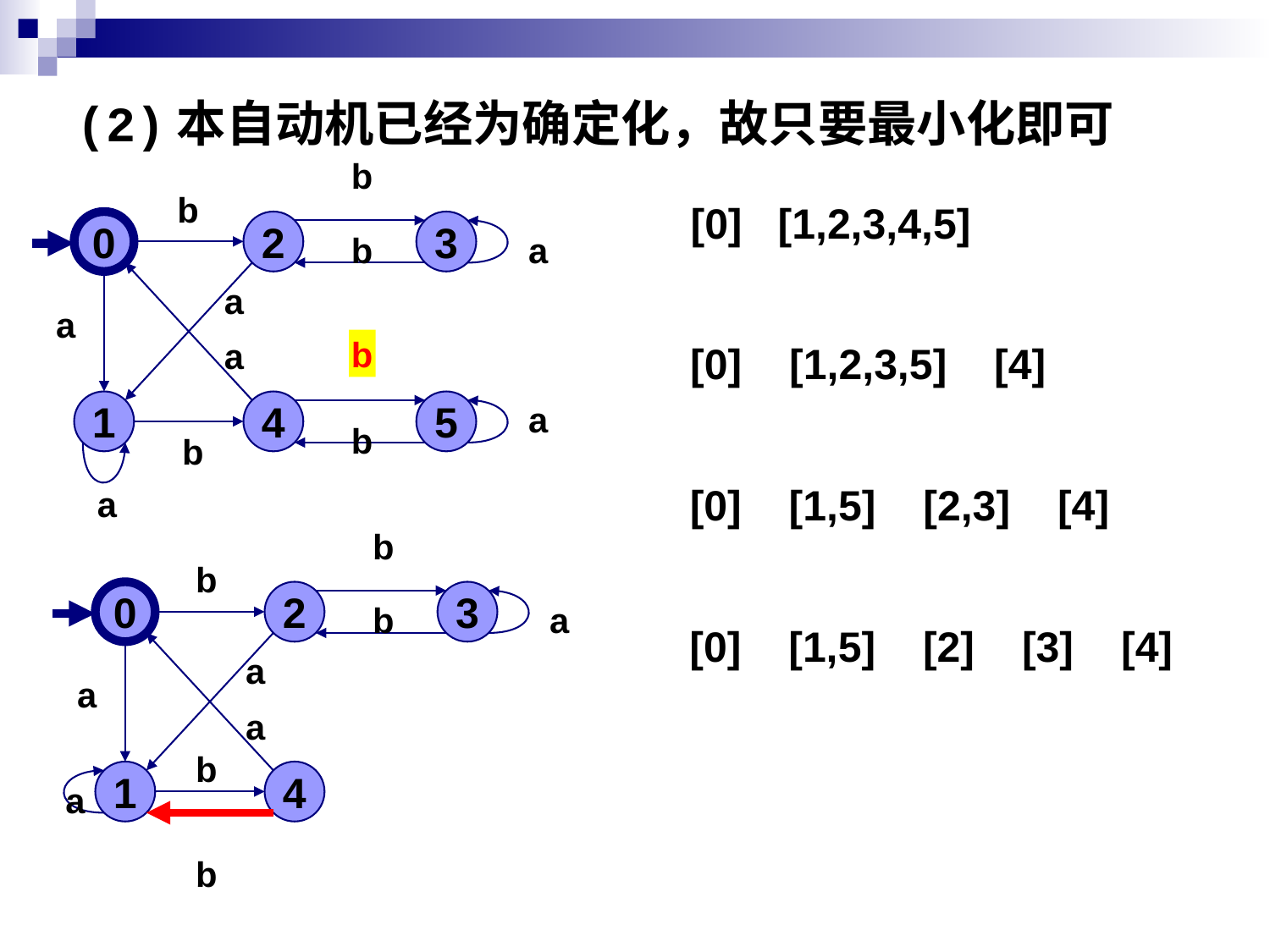

# (2)本自动机已经为确定化，故只要最小化即可
b
b
0
2
3
b
a

a
a
a
b
1
4
5
a
b
b
a
[0]   [1,2,3,4,5]
b
[0]    [1,2,3,5]    [4]
[0]    [1,5]    [2,3]    [4]
b
b
0
2
3
b
a

a
a
a
b
1
4
a
[0]    [1,5]    [2]    [3]    [4]
b